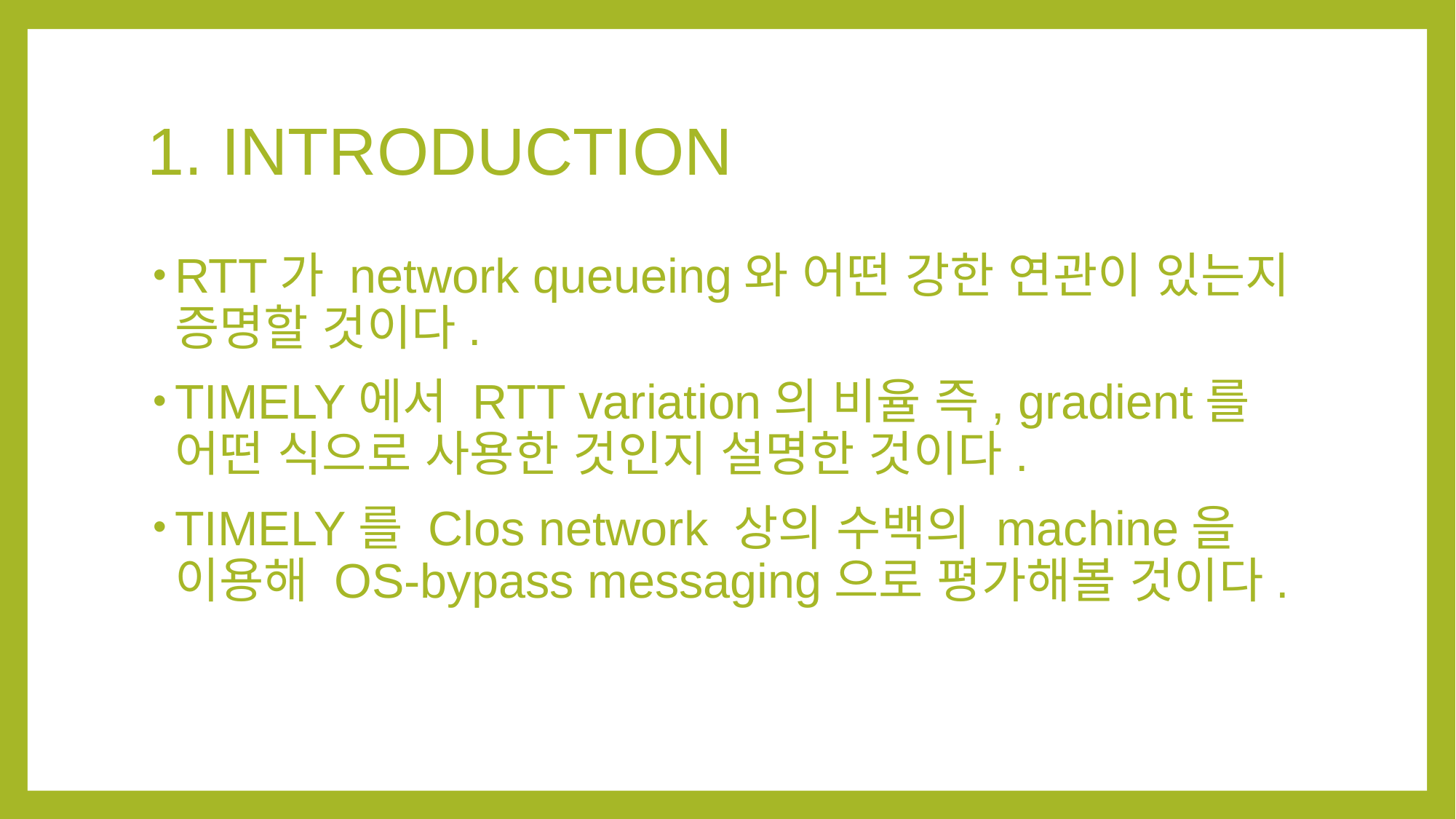

# 1. INTRODUCTION
RTT가 network queueing와 어떤 강한 연관이 있는지 증명할 것이다.
TIMELY에서 RTT variation의 비율 즉, gradient를 어떤 식으로 사용한 것인지 설명한 것이다.
TIMELY를 Clos network 상의 수백의 machine을 이용해 OS-bypass messaging으로 평가해볼 것이다.